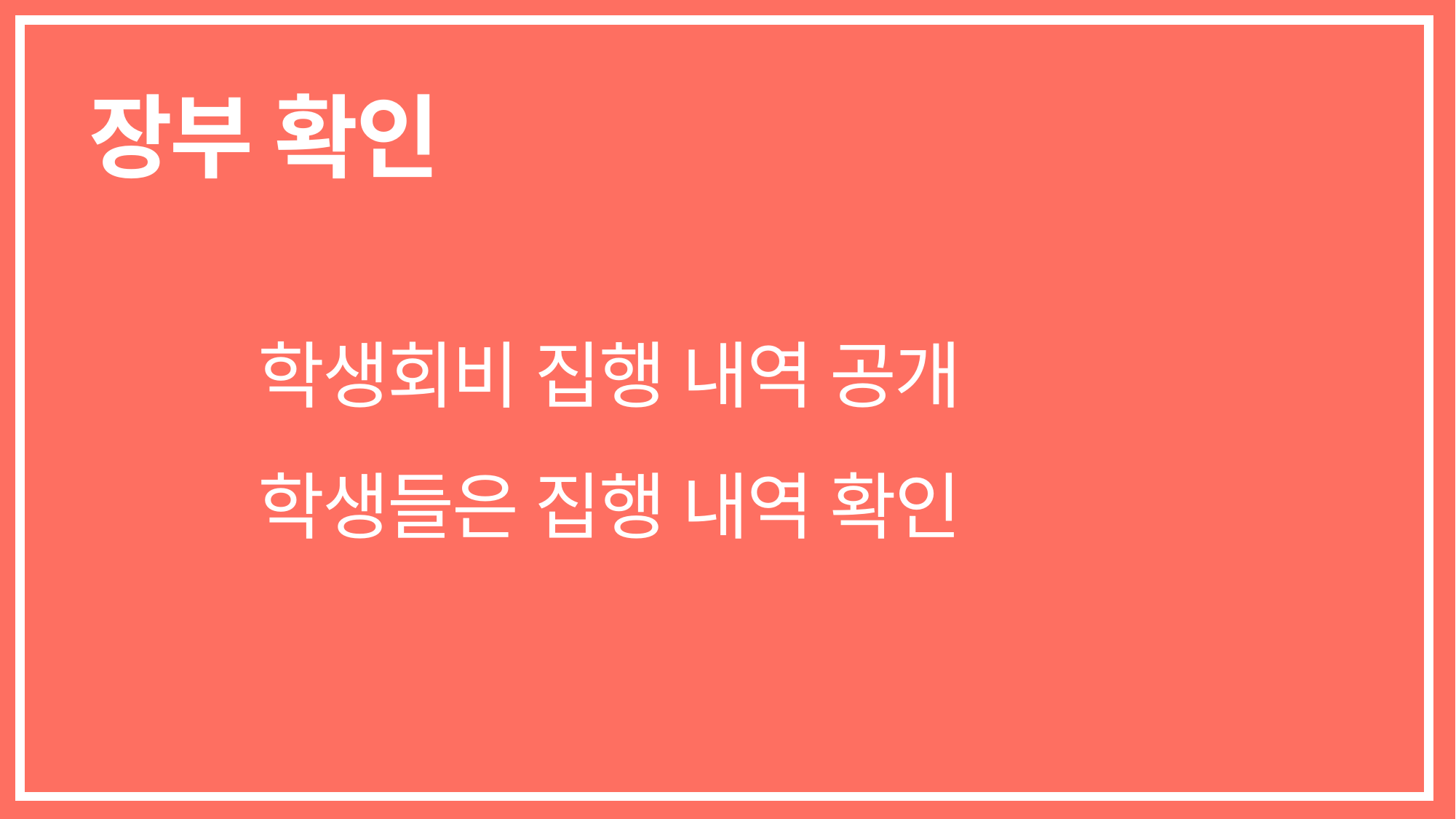

장부 확인
학생회비 집행 내역 공개
학생들은 집행 내역 확인